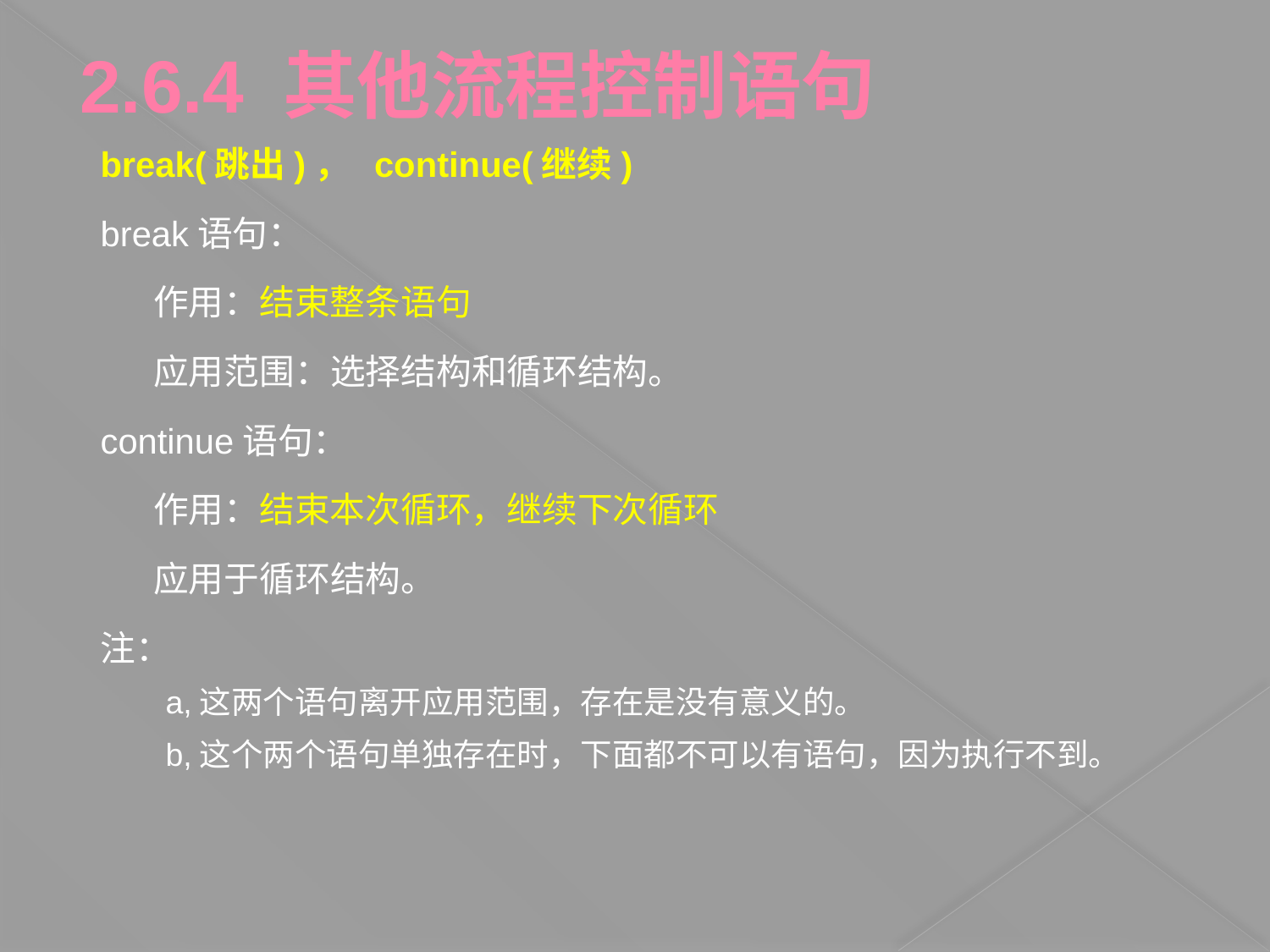

2.6.4 其他流程控制语句
# break(跳出)，  continue(继续)
break语句：
	作用：结束整条语句
	应用范围：选择结构和循环结构。
continue语句：
	作用：结束本次循环，继续下次循环
	应用于循环结构。
注：
a,这两个语句离开应用范围，存在是没有意义的。
b,这个两个语句单独存在时，下面都不可以有语句，因为执行不到。